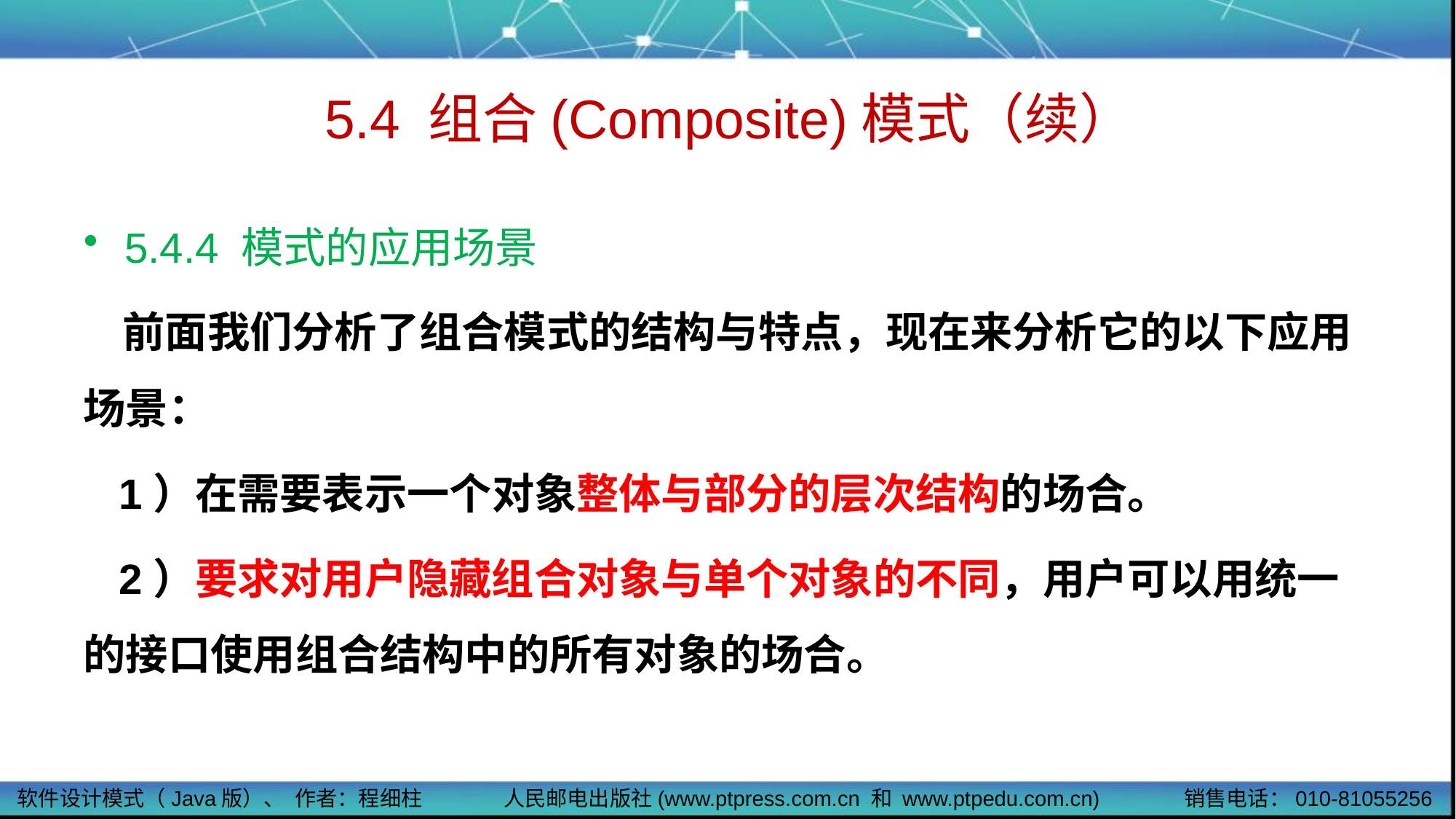

# 5.4 组合(Composite)模式（续）
5.4.4 模式的应用场景
   前面我们分析了组合模式的结构与特点，现在来分析它的以下应用场景：
   1）在需要表示一个对象整体与部分的层次结构的场合。
   2）要求对用户隐藏组合对象与单个对象的不同，用户可以用统一的接口使用组合结构中的所有对象的场合。
软件设计模式（Java版）、  作者：程细柱
人民邮电出版社(www.ptpress.com.cn 和 www.ptpedu.com.cn)
销售电话：010-81055256